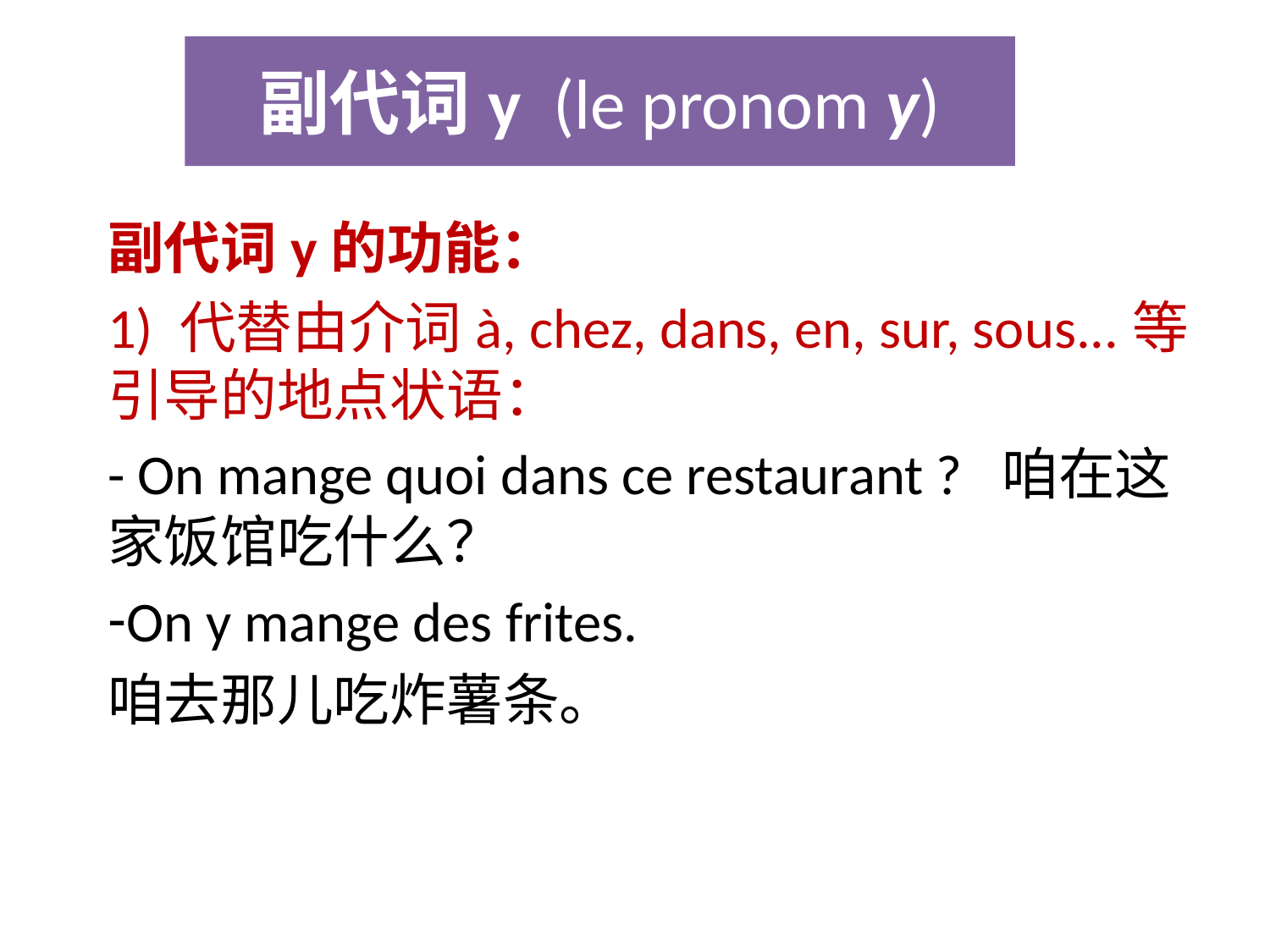

# 副代词y  (le pronom y)
副代词y的功能：
1) 代替由介词à, chez, dans, en, sur, sous...等引导的地点状语：
- On mange quoi dans ce restaurant ?  咱在这家饭馆吃什么？
On y mange des frites.
咱去那儿吃炸薯条。